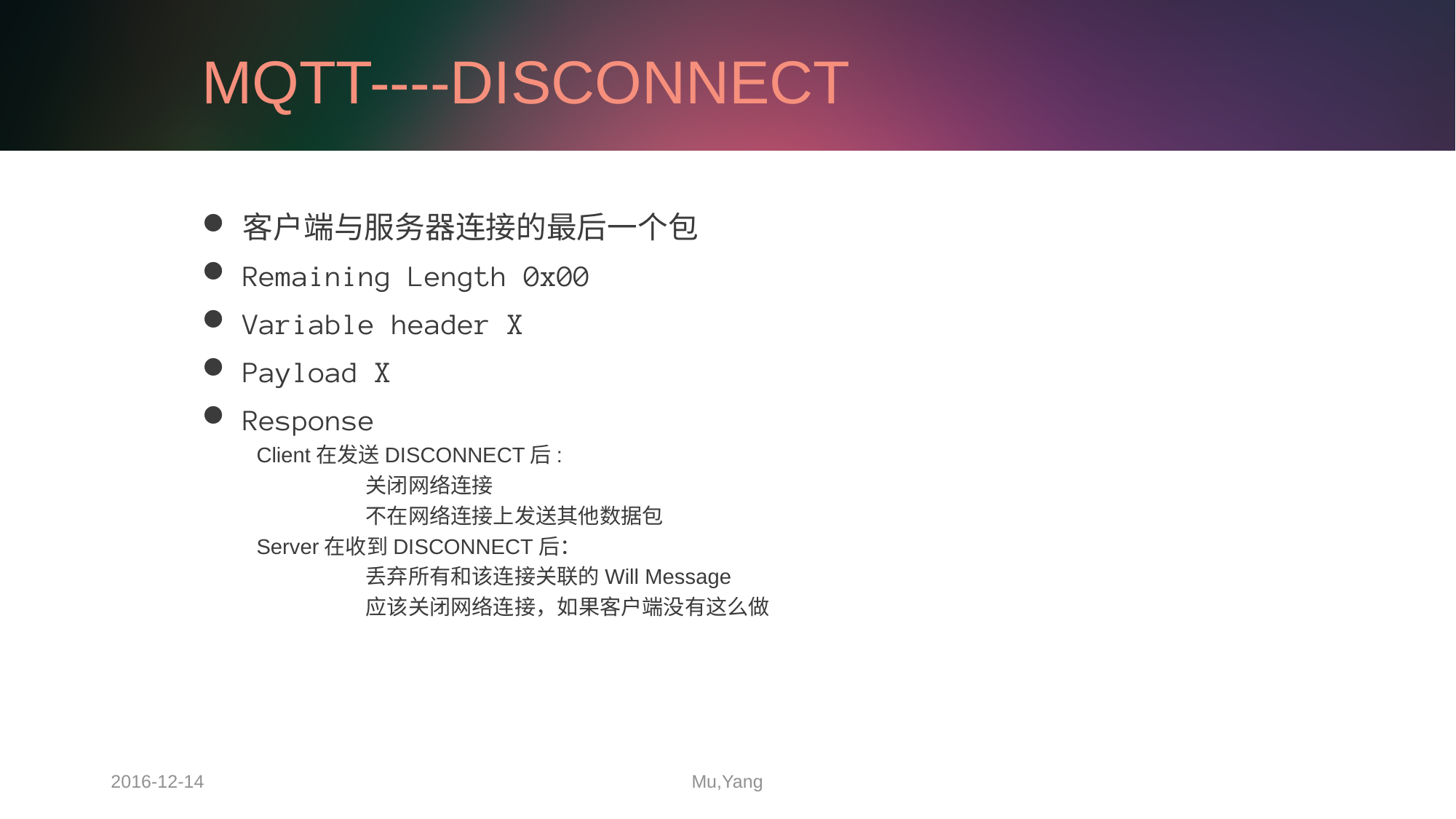

# MQTT----DISCONNECT
客户端与服务器连接的最后一个包
Remaining Length 0x00
Variable header X
Payload X
Response
Client在发送DISCONNECT后:
	关闭网络连接
	不在网络连接上发送其他数据包
Server在收到DISCONNECT后：
	丢弃所有和该连接关联的Will Message
	应该关闭网络连接，如果客户端没有这么做
2016-12-14
Mu,Yang
39